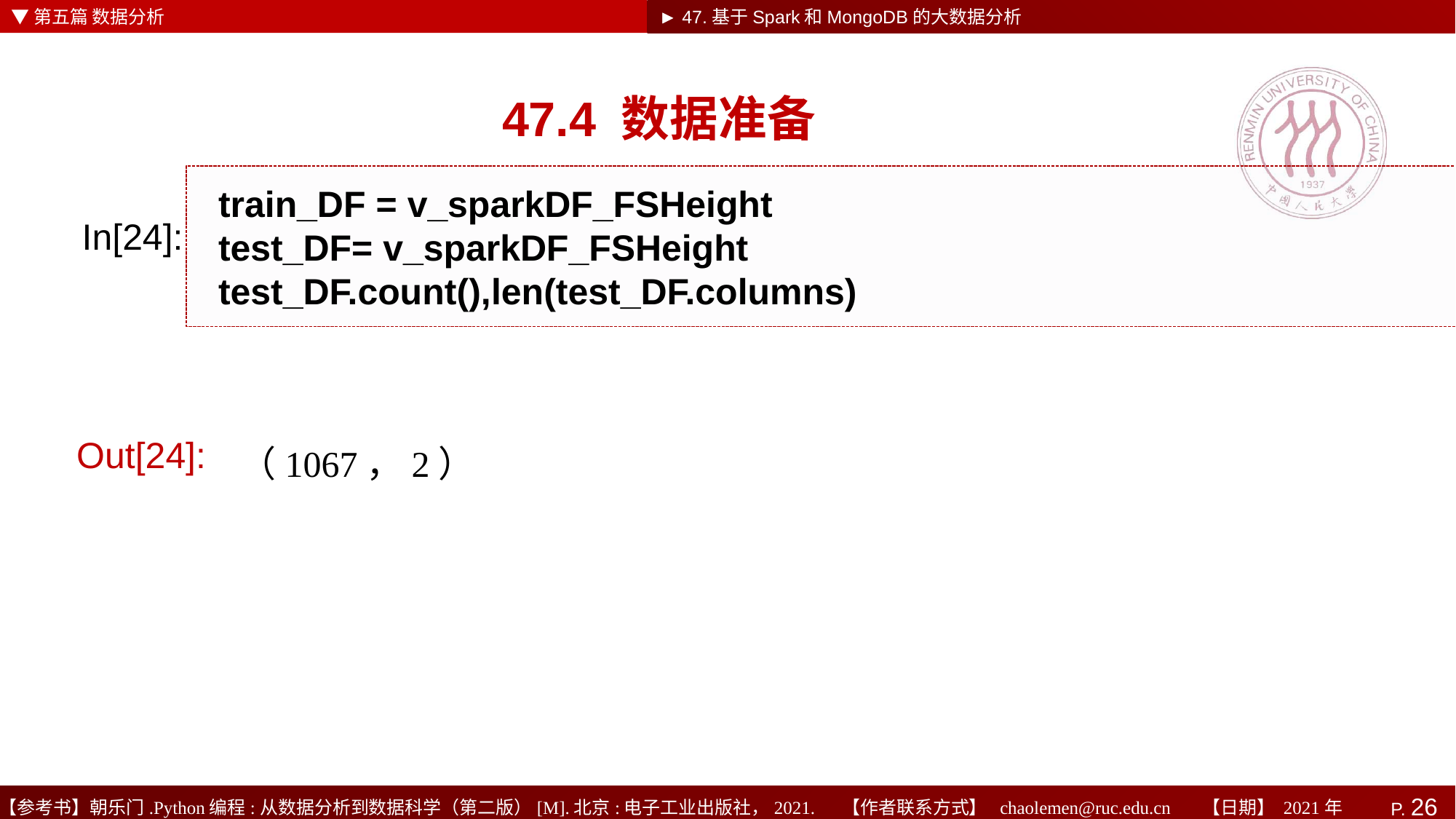

▼第五篇 数据分析
►
► 47.基于Spark和MongoDB的大数据分析
# 47.4 数据准备
train_DF = v_sparkDF_FSHeight
test_DF= v_sparkDF_FSHeight
test_DF.count(),len(test_DF.columns)
In[24]:
Out[24]:
（1067，2）